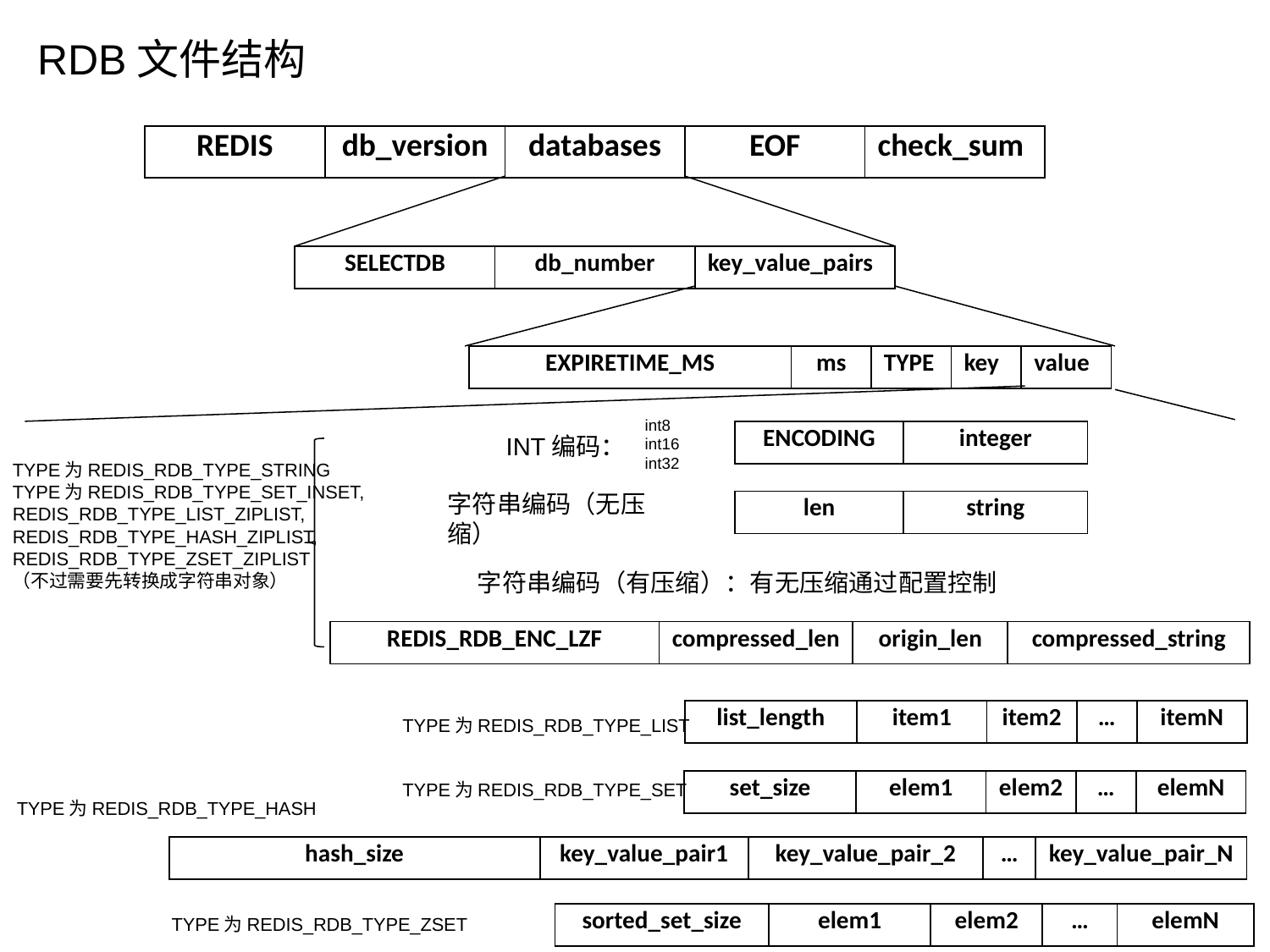

RDB文件结构
| REDIS | db\_version | databases | EOF | check\_sum |
| --- | --- | --- | --- | --- |
| SELECTDB | db\_number | key\_value\_pairs |
| --- | --- | --- |
| EXPIRETIME\_MS | ms | TYPE | key | value |
| --- | --- | --- | --- | --- |
int8
int16
int32
| ENCODING | integer |
| --- | --- |
INT编码：

TYPE为REDIS_RDB_TYPE_STRING
TYPE为REDIS_RDB_TYPE_SET_INSET,
REDIS_RDB_TYPE_LIST_ZIPLIST,
REDIS_RDB_TYPE_HASH_ZIPLIST,
REDIS_RDB_TYPE_ZSET_ZIPLIST
（不过需要先转换成字符串对象）
字符串编码（无压缩）
| len | string |
| --- | --- |
字符串编码（有压缩）：有无压缩通过配置控制
| REDIS\_RDB\_ENC\_LZF | compressed\_len | origin\_len | compressed\_string |
| --- | --- | --- | --- |
| list\_length | item1 | item2 | … | itemN |
| --- | --- | --- | --- | --- |
TYPE为REDIS_RDB_TYPE_LIST
| set\_size | elem1 | elem2 | … | elemN |
| --- | --- | --- | --- | --- |
TYPE为REDIS_RDB_TYPE_SET
TYPE为REDIS_RDB_TYPE_HASH
| hash\_size | key\_value\_pair1 | key\_value\_pair\_2 | … | key\_value\_pair\_N |
| --- | --- | --- | --- | --- |
| sorted\_set\_size | elem1 | elem2 | … | elemN |
| --- | --- | --- | --- | --- |
TYPE为REDIS_RDB_TYPE_ZSET